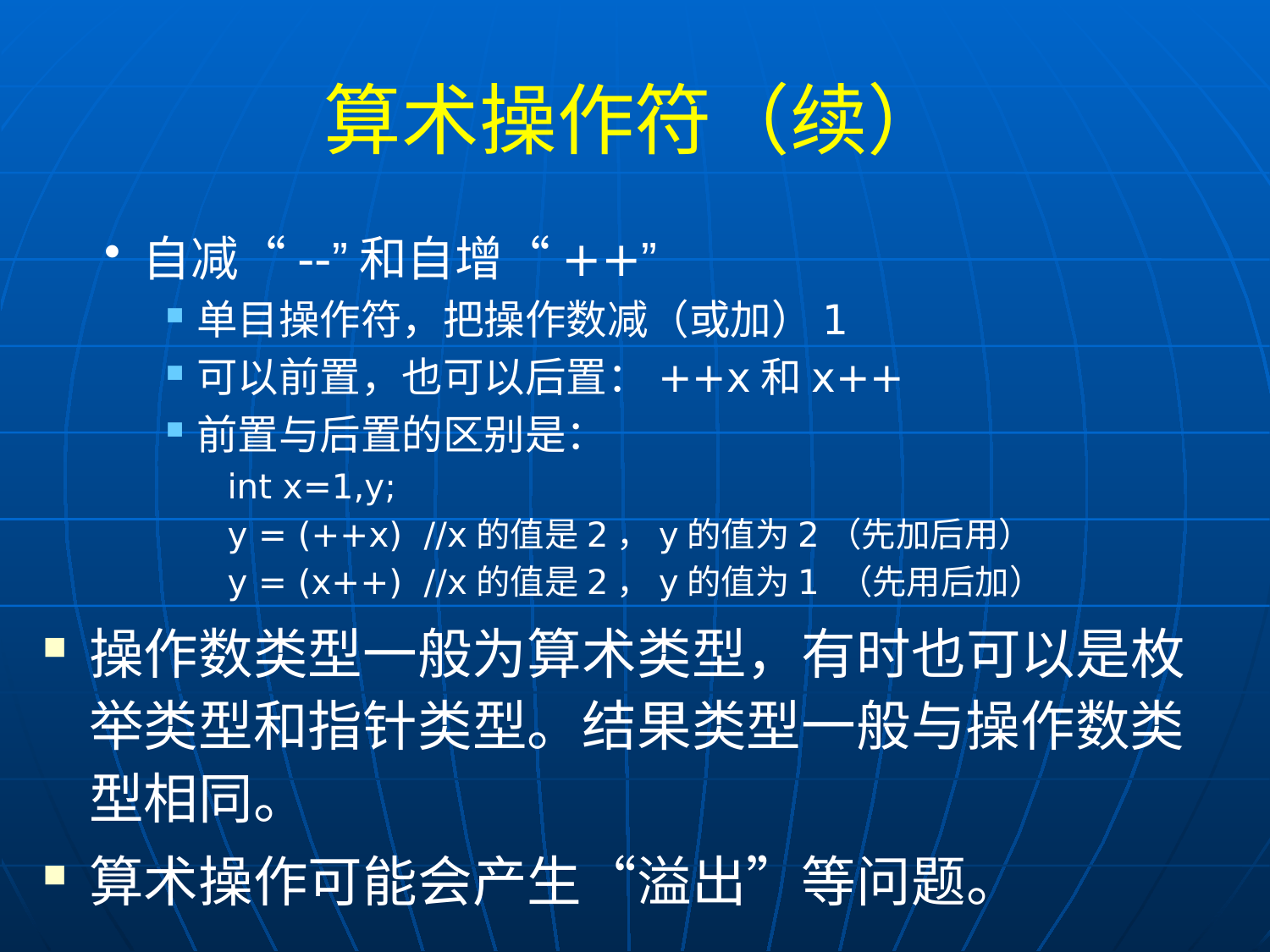

# 算术操作符（续）
自减“--”和自增“++”
单目操作符，把操作数减（或加）1
可以前置，也可以后置：++x和x++
前置与后置的区别是：
int x=1,y;
y = (++x)  //x的值是2，y的值为2（先加后用）
y = (x++)  //x的值是2，y的值为1 （先用后加）
操作数类型一般为算术类型，有时也可以是枚举类型和指针类型。结果类型一般与操作数类型相同。
算术操作可能会产生“溢出”等问题。